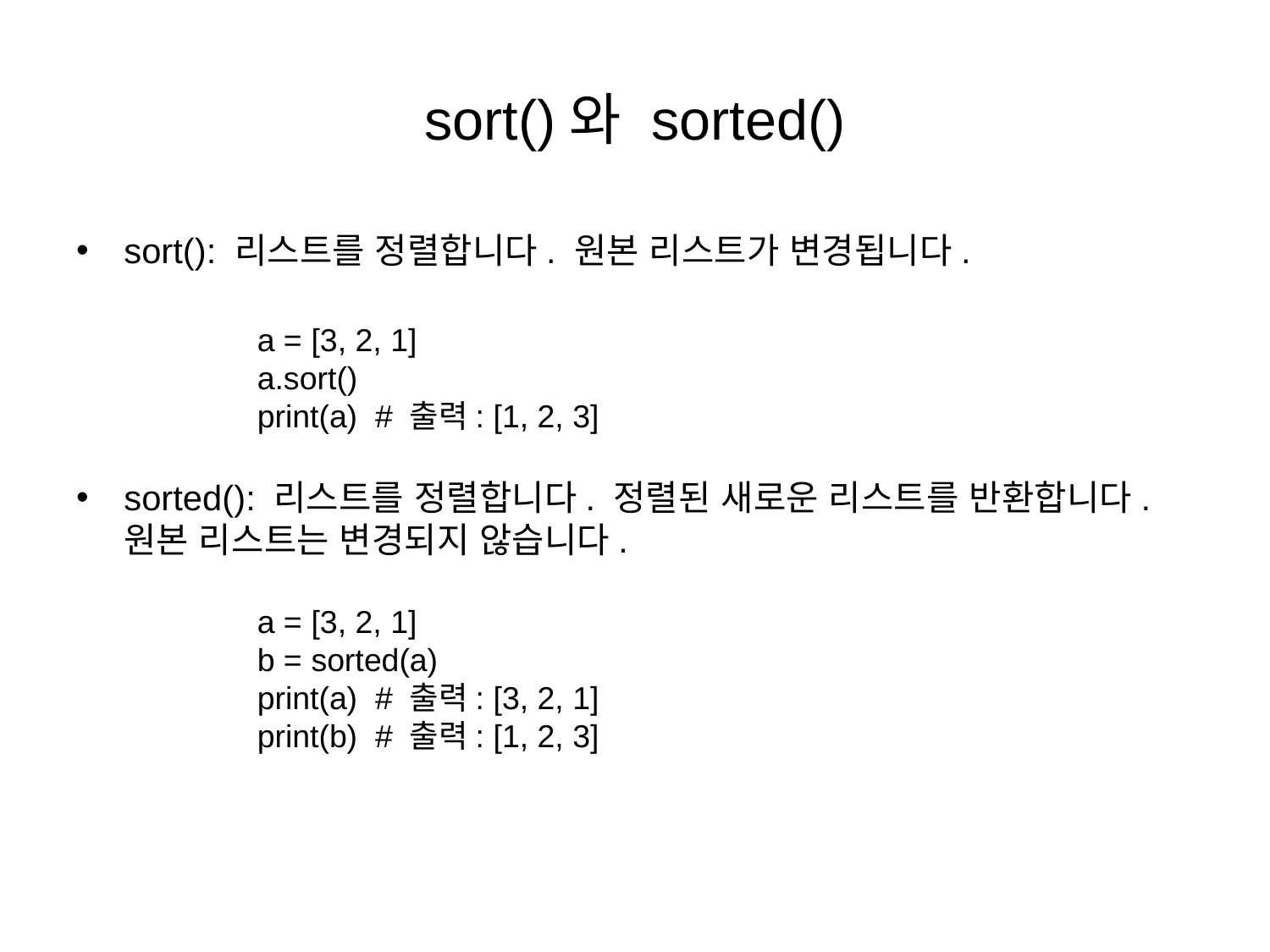

# sort()와 sorted()
sort(): 리스트를 정렬합니다. 원본 리스트가 변경됩니다.

sorted(): 리스트를 정렬합니다. 정렬된 새로운 리스트를 반환합니다. 원본 리스트는 변경되지 않습니다.
a = [3, 2, 1]
a.sort()
print(a)  # 출력: [1, 2, 3]
a = [3, 2, 1]
b = sorted(a)
print(a)  # 출력: [3, 2, 1]
print(b)  # 출력: [1, 2, 3]